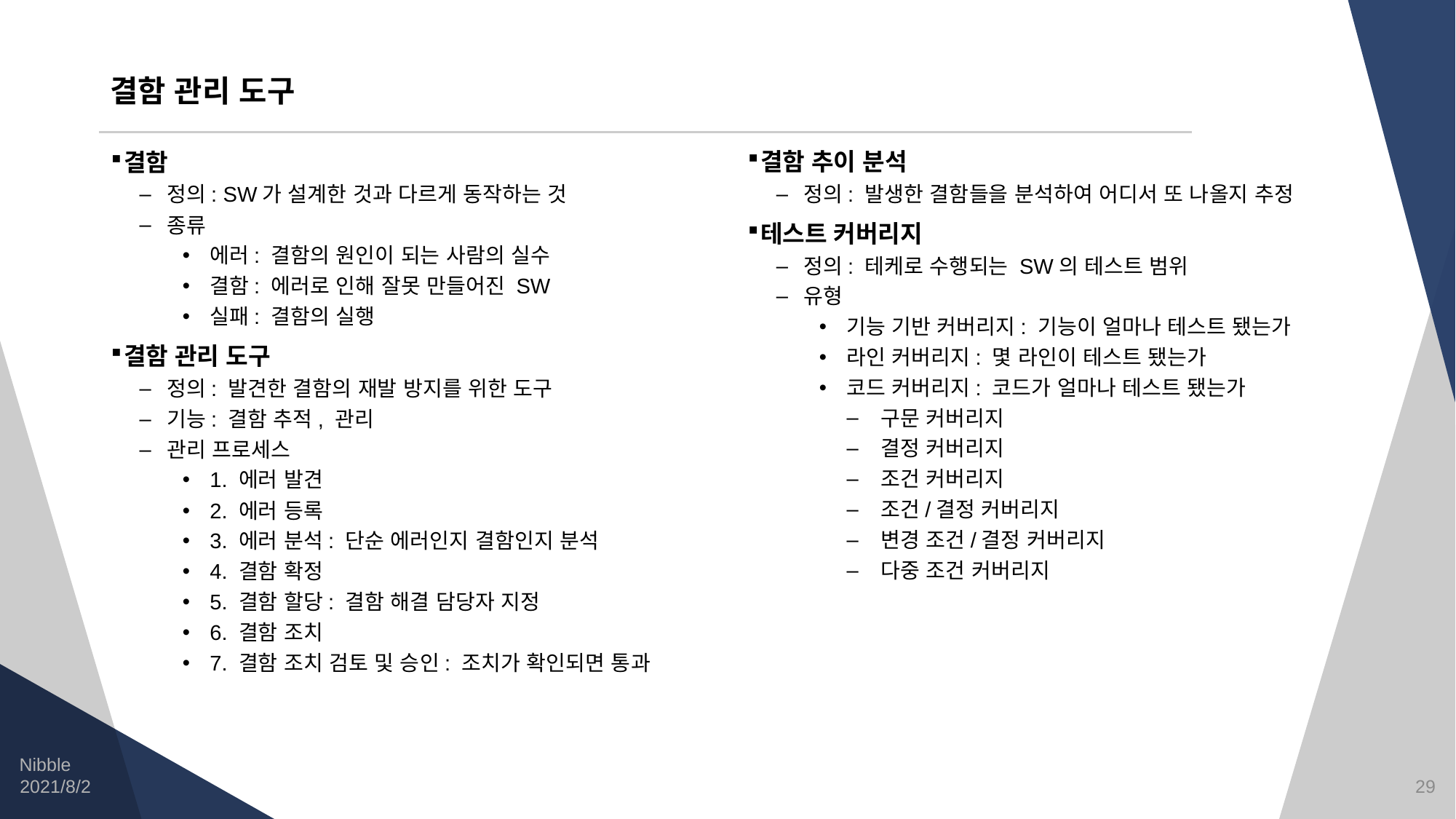

# 결함 관리 도구
결함 추이 분석
정의: 발생한 결함들을 분석하여 어디서 또 나올지 추정
테스트 커버리지
정의: 테케로 수행되는 SW의 테스트 범위
유형
기능 기반 커버리지: 기능이 얼마나 테스트 됐는가
라인 커버리지: 몇 라인이 테스트 됐는가
코드 커버리지: 코드가 얼마나 테스트 됐는가
구문 커버리지
결정 커버리지
조건 커버리지
조건/결정 커버리지
변경 조건/결정 커버리지
다중 조건 커버리지
결함
정의: SW가 설계한 것과 다르게 동작하는 것
종류
에러: 결함의 원인이 되는 사람의 실수
결함: 에러로 인해 잘못 만들어진 SW
실패: 결함의 실행
결함 관리 도구
정의: 발견한 결함의 재발 방지를 위한 도구
기능: 결함 추적, 관리
관리 프로세스
1. 에러 발견
2. 에러 등록
3. 에러 분석: 단순 에러인지 결함인지 분석
4. 결함 확정
5. 결함 할당: 결함 해결 담당자 지정
6. 결함 조치
7. 결함 조치 검토 및 승인: 조치가 확인되면 통과
Nibble
2021/8/2
29